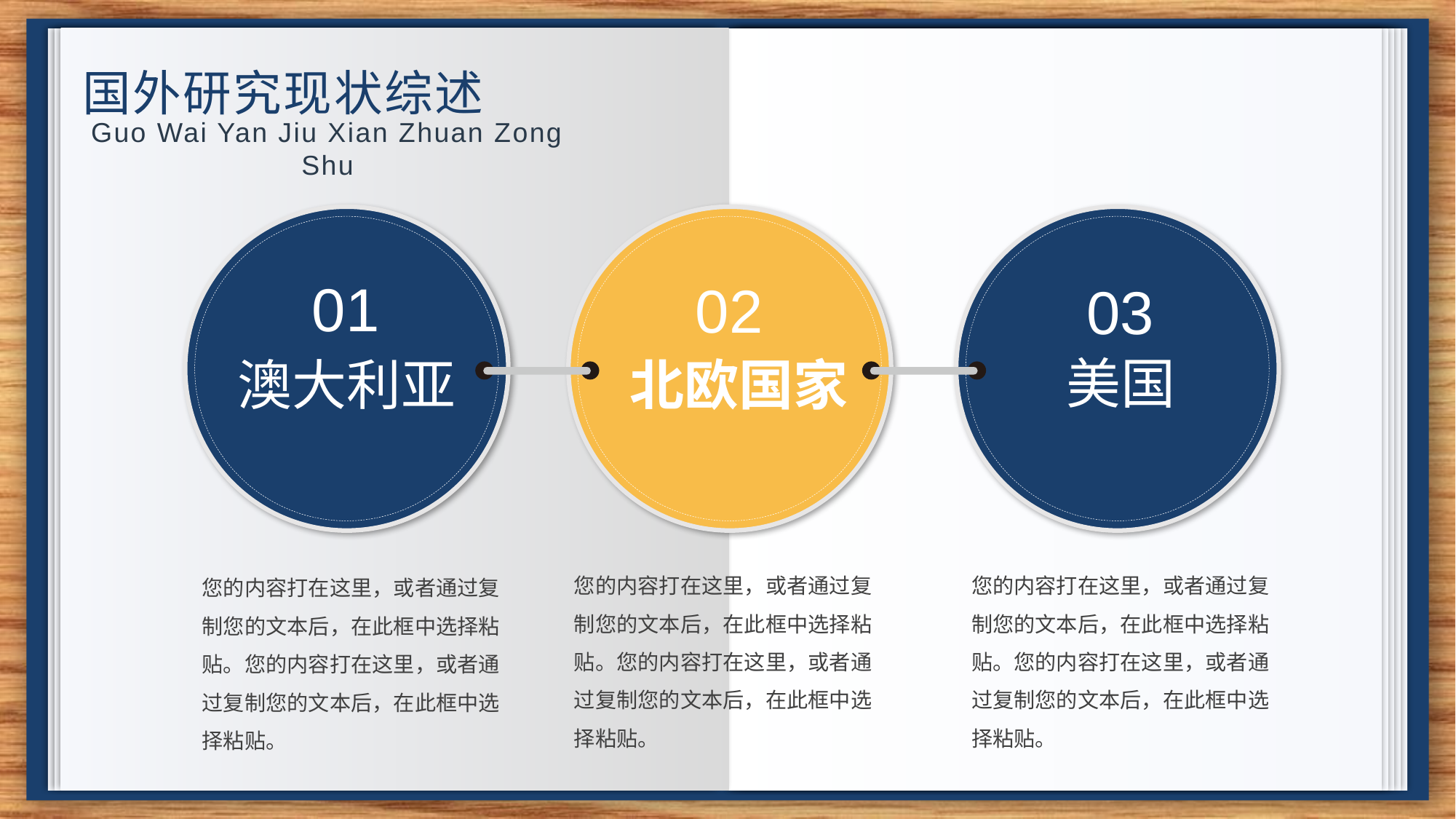

国外研究现状综述
Guo Wai Yan Jiu Xian Zhuan Zong Shu

02
北欧国家

03
美国

01
澳大利亚

您的内容打在这里，或者通过复制您的文本后，在此框中选择粘贴。您的内容打在这里，或者通过复制您的文本后，在此框中选择粘贴。
您的内容打在这里，或者通过复制您的文本后，在此框中选择粘贴。您的内容打在这里，或者通过复制您的文本后，在此框中选择粘贴。
您的内容打在这里，或者通过复制您的文本后，在此框中选择粘贴。您的内容打在这里，或者通过复制您的文本后，在此框中选择粘贴。